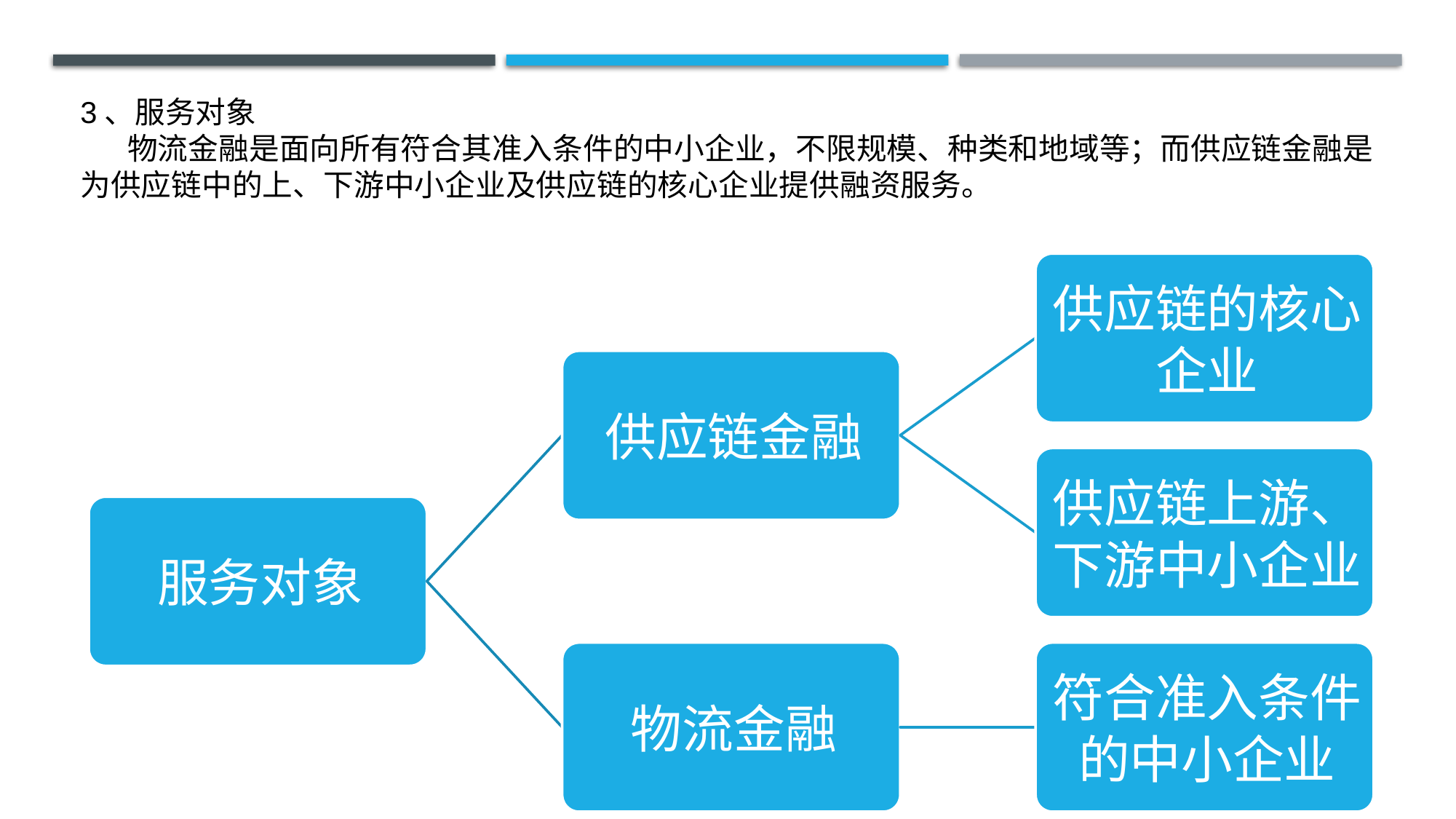

# 3、服务对象 物流金融是面向所有符合其准入条件的中小企业，不限规模、种类和地域等；而供应链金融是为供应链中的上、下游中小企业及供应链的核心企业提供融资服务。
服务对象

供应链金融

供应链的核心企业

供应链上游、下游中小企业

物流金融

符合准入条件的中小企业